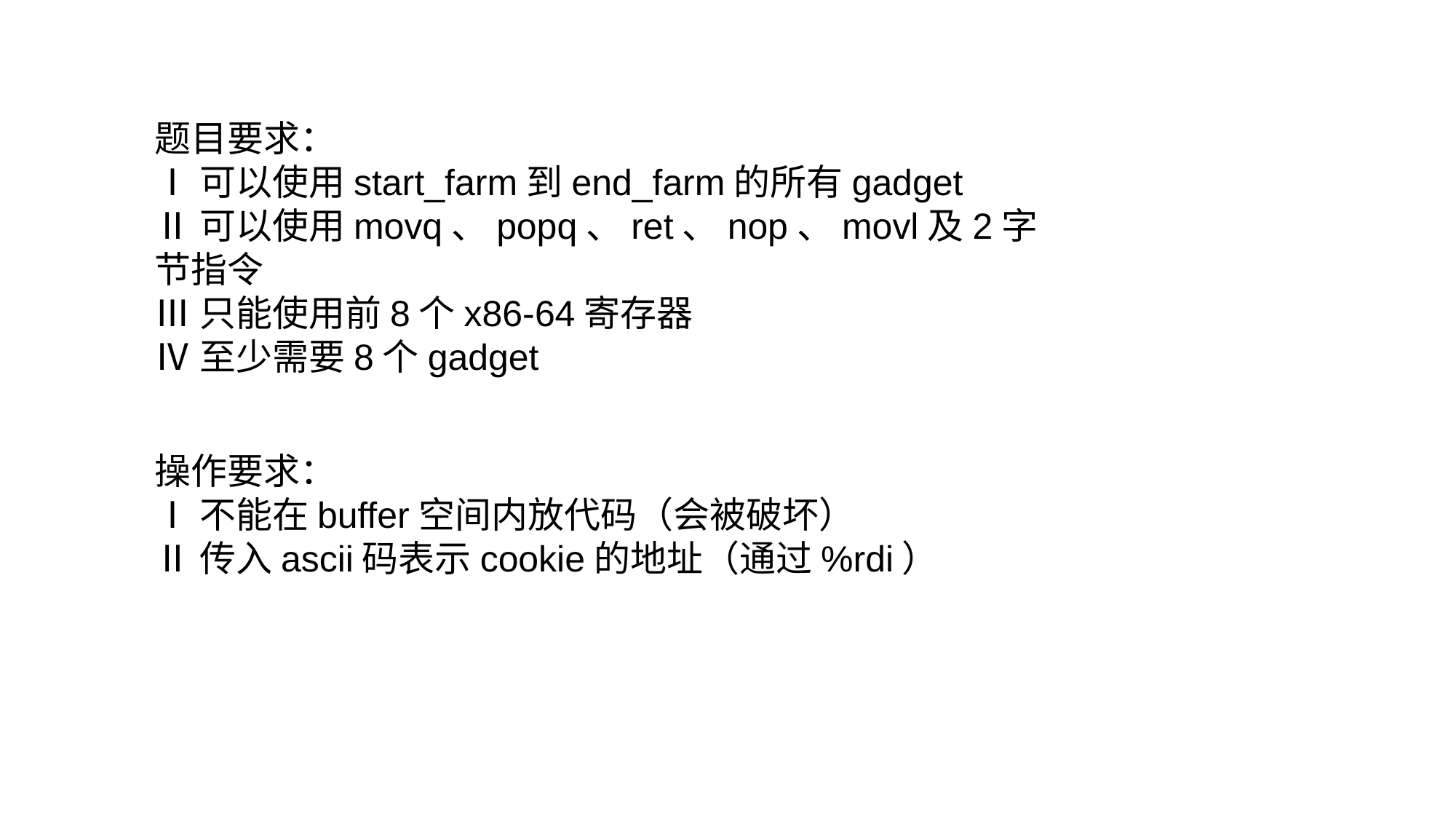

题目要求：
Ⅰ可以使用start_farm到end_farm的所有gadget
Ⅱ可以使用movq、popq、ret、nop、movl及2字节指令
Ⅲ只能使用前8个x86-64寄存器
Ⅳ至少需要8个gadget
操作要求：
Ⅰ不能在buffer空间内放代码（会被破坏）
Ⅱ传入ascii码表示cookie的地址（通过%rdi）